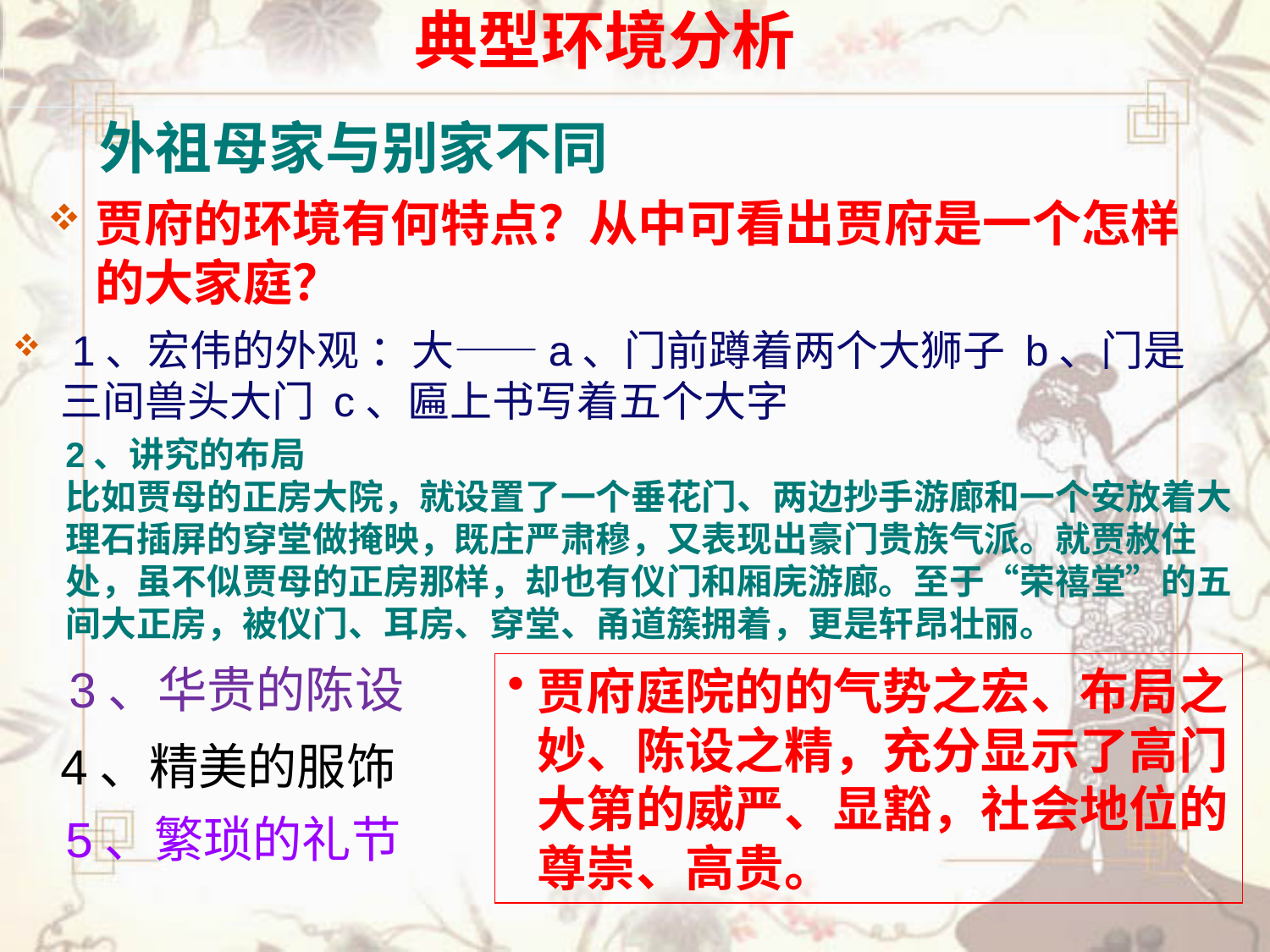

# 典型环境分析
外祖母家与别家不同
贾府的环境有何特点？从中可看出贾府是一个怎样的大家庭？
 1、宏伟的外观 ：大——a、门前蹲着两个大狮子 b、门是三间兽头大门 c、匾上书写着五个大字
2、讲究的布局
比如贾母的正房大院，就设置了一个垂花门、两边抄手游廊和一个安放着大理石插屏的穿堂做掩映，既庄严肃穆，又表现出豪门贵族气派。就贾赦住处，虽不似贾母的正房那样，却也有仪门和厢庑游廊。至于“荣禧堂”的五间大正房，被仪门、耳房、穿堂、甬道簇拥着，更是轩昂壮丽。
3、华贵的陈设
贾府庭院的的气势之宏、布局之妙、陈设之精，充分显示了高门大第的威严、显豁，社会地位的尊崇、高贵。

4、精美的服饰
5、繁琐的礼节